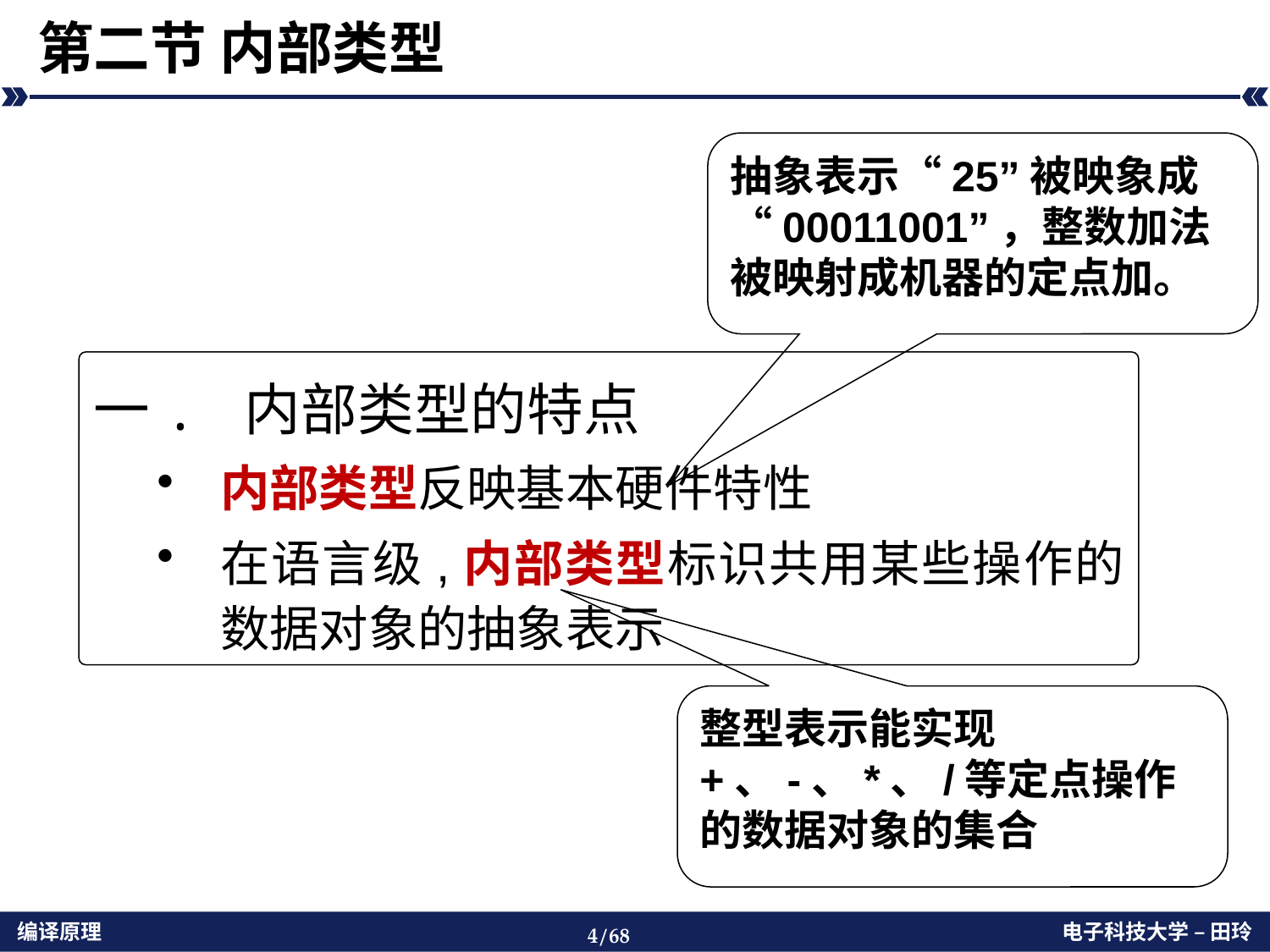

# 第二节 内部类型
抽象表示“25”被映象成“00011001”，整数加法被映射成机器的定点加。
一. 内部类型的特点
内部类型反映基本硬件特性
在语言级,内部类型标识共用某些操作的数据对象的抽象表示
整型表示能实现+、-、*、/等定点操作的数据对象的集合